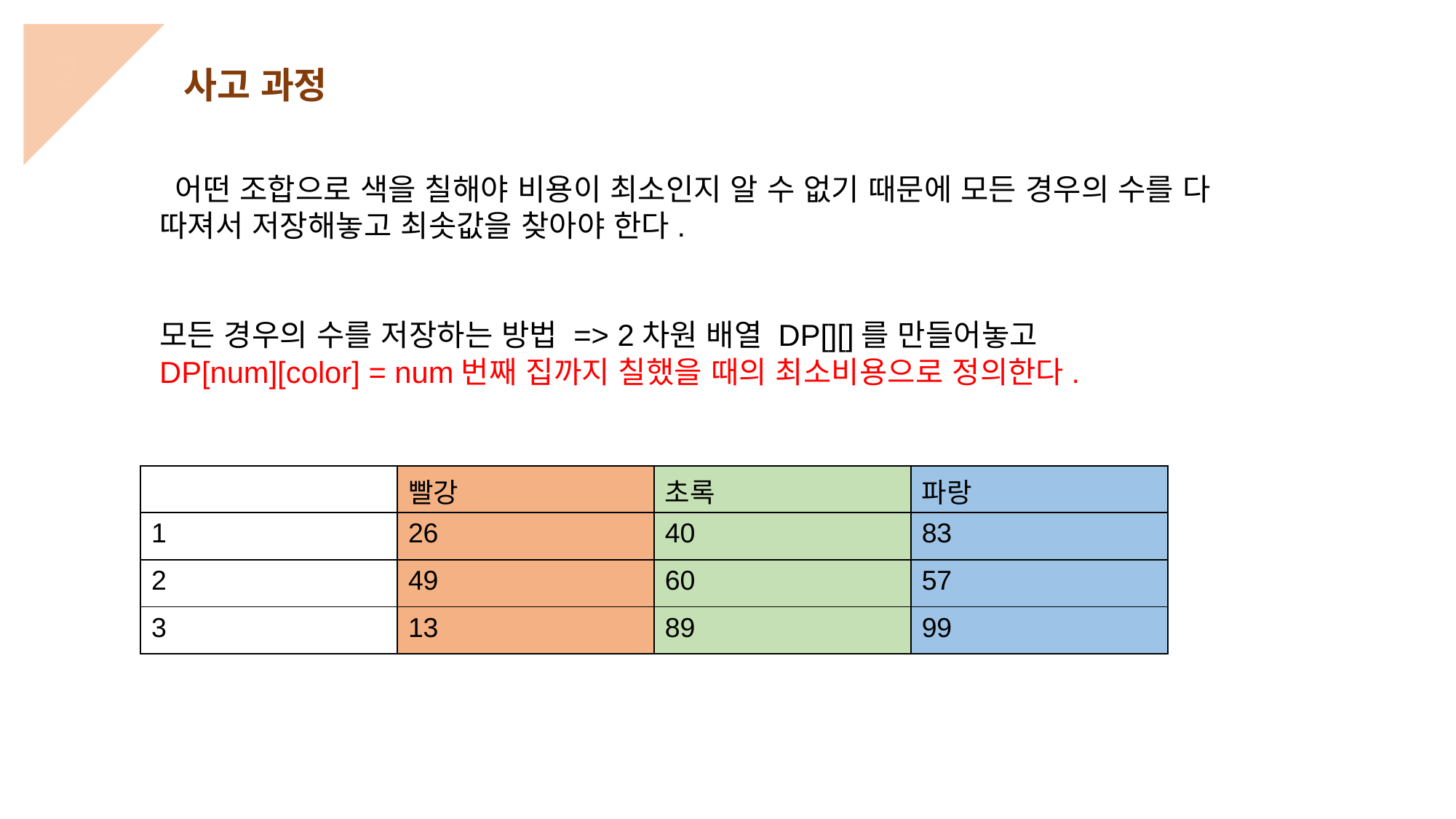

2
사고 과정
 어떤 조합으로 색을 칠해야 비용이 최소인지 알 수 없기 때문에 모든 경우의 수를 다 따져서 저장해놓고 최솟값을 찾아야 한다.

모든 경우의 수를 저장하는 방법 => 2차원 배열 DP[][]를 만들어놓고
DP[num][color] = num번째 집까지 칠했을 때의 최소비용으로 정의한다.
|  | 빨강 | 초록 | 파랑 |
| --- | --- | --- | --- |
| 1 | 26 | 40 | 83 |
| 2 | 49 | 60 | 57 |
| 3 | 13 | 89 | 99 |